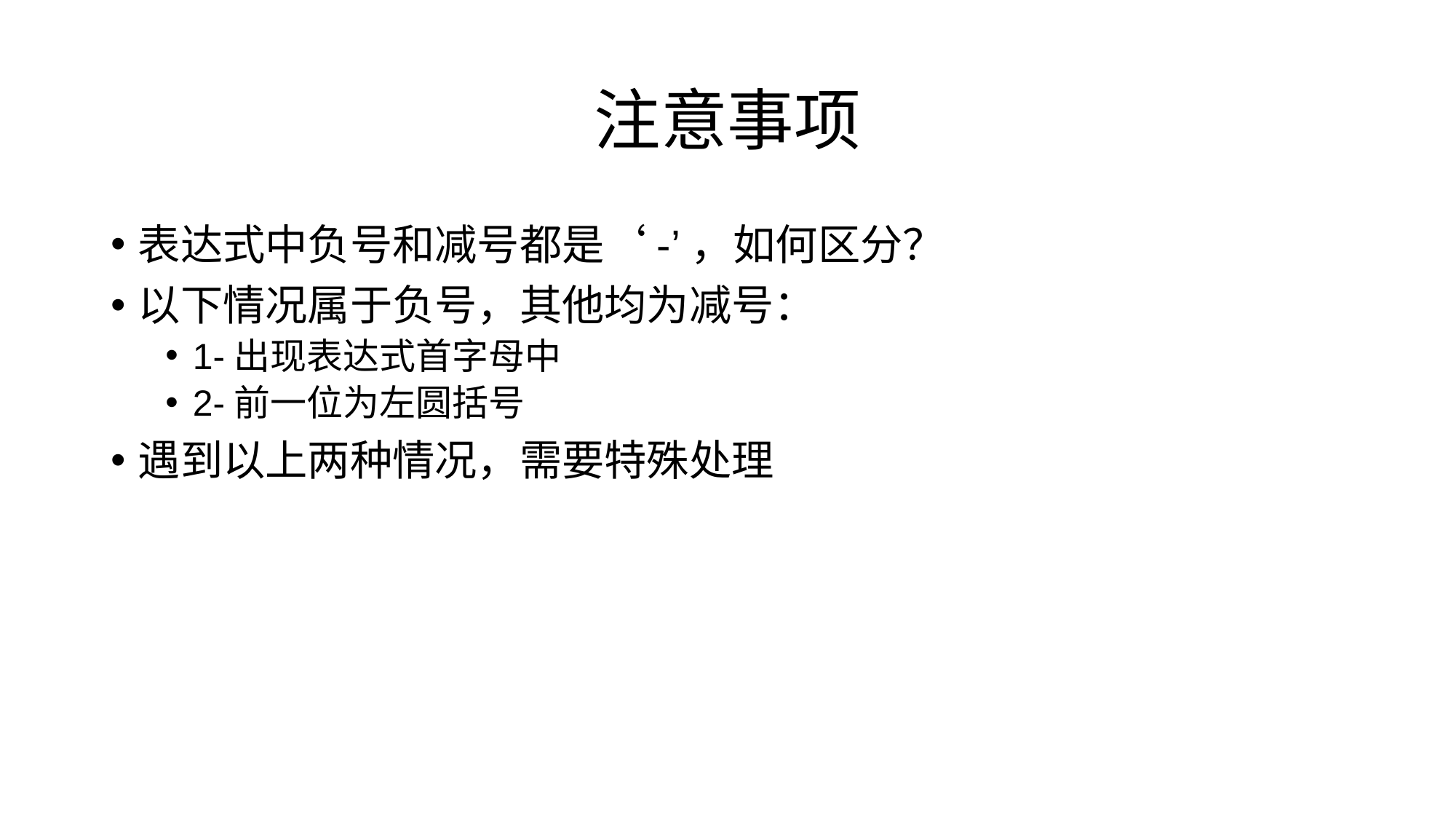

# 注意事项
表达式中负号和减号都是‘-’，如何区分？
以下情况属于负号，其他均为减号：
1-出现表达式首字母中
2-前一位为左圆括号
遇到以上两种情况，需要特殊处理